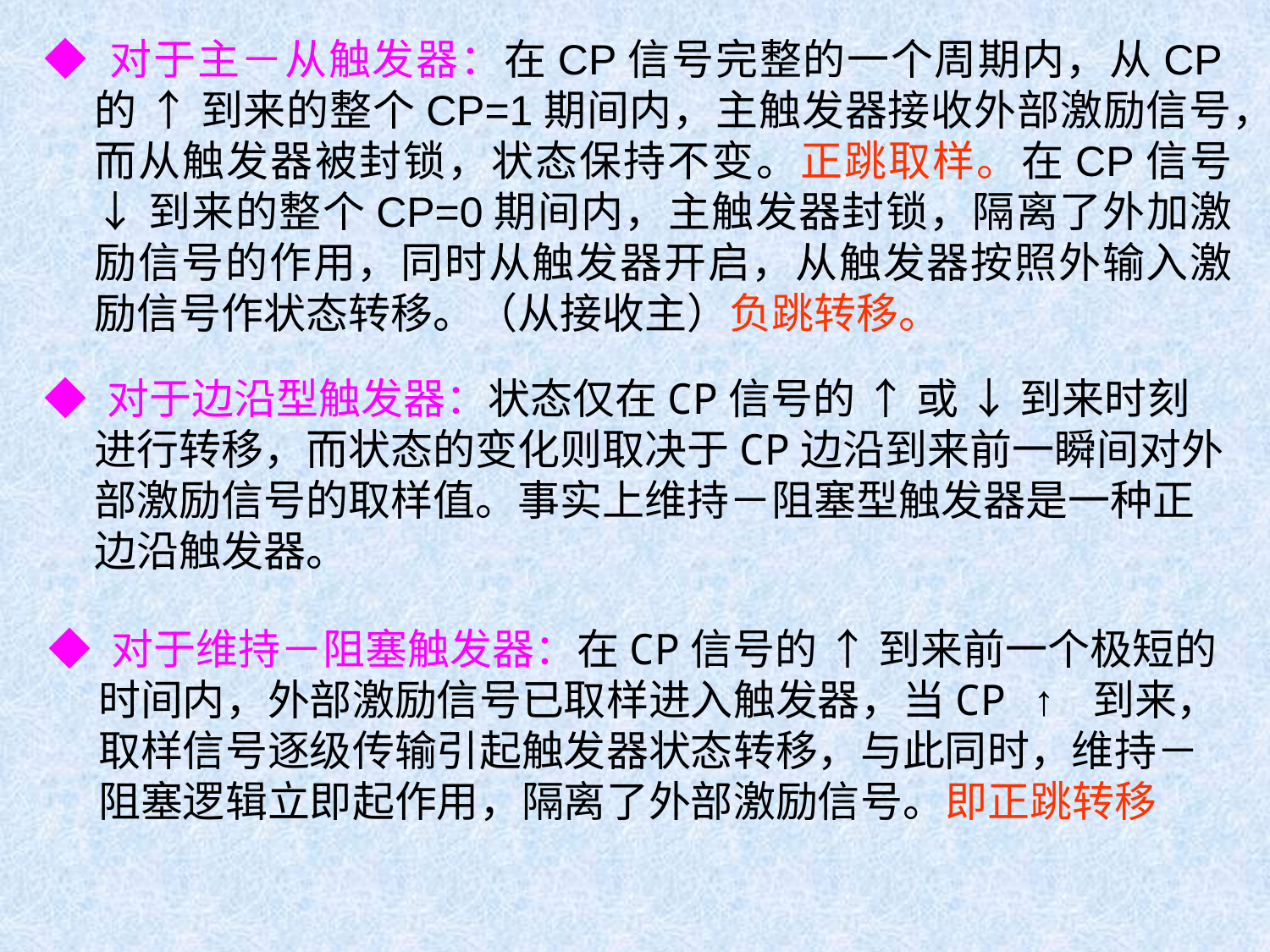

◆ 对于主－从触发器：在CP信号完整的一个周期内，从CP的 ↑ 到来的整个CP=1期间内，主触发器接收外部激励信号，而从触发器被封锁，状态保持不变。正跳取样。在CP信号 ↓ 到来的整个CP=0期间内，主触发器封锁，隔离了外加激励信号的作用，同时从触发器开启，从触发器按照外输入激励信号作状态转移。（从接收主）负跳转移。
◆ 对于边沿型触发器：状态仅在CP信号的 ↑ 或 ↓ 到来时刻进行转移，而状态的变化则取决于CP边沿到来前一瞬间对外部激励信号的取样值。事实上维持－阻塞型触发器是一种正边沿触发器。
◆ 对于维持－阻塞触发器：在CP信号的 ↑ 到来前一个极短的时间内，外部激励信号已取样进入触发器，当CP ↑ 到来，取样信号逐级传输引起触发器状态转移，与此同时，维持－阻塞逻辑立即起作用，隔离了外部激励信号。即正跳转移